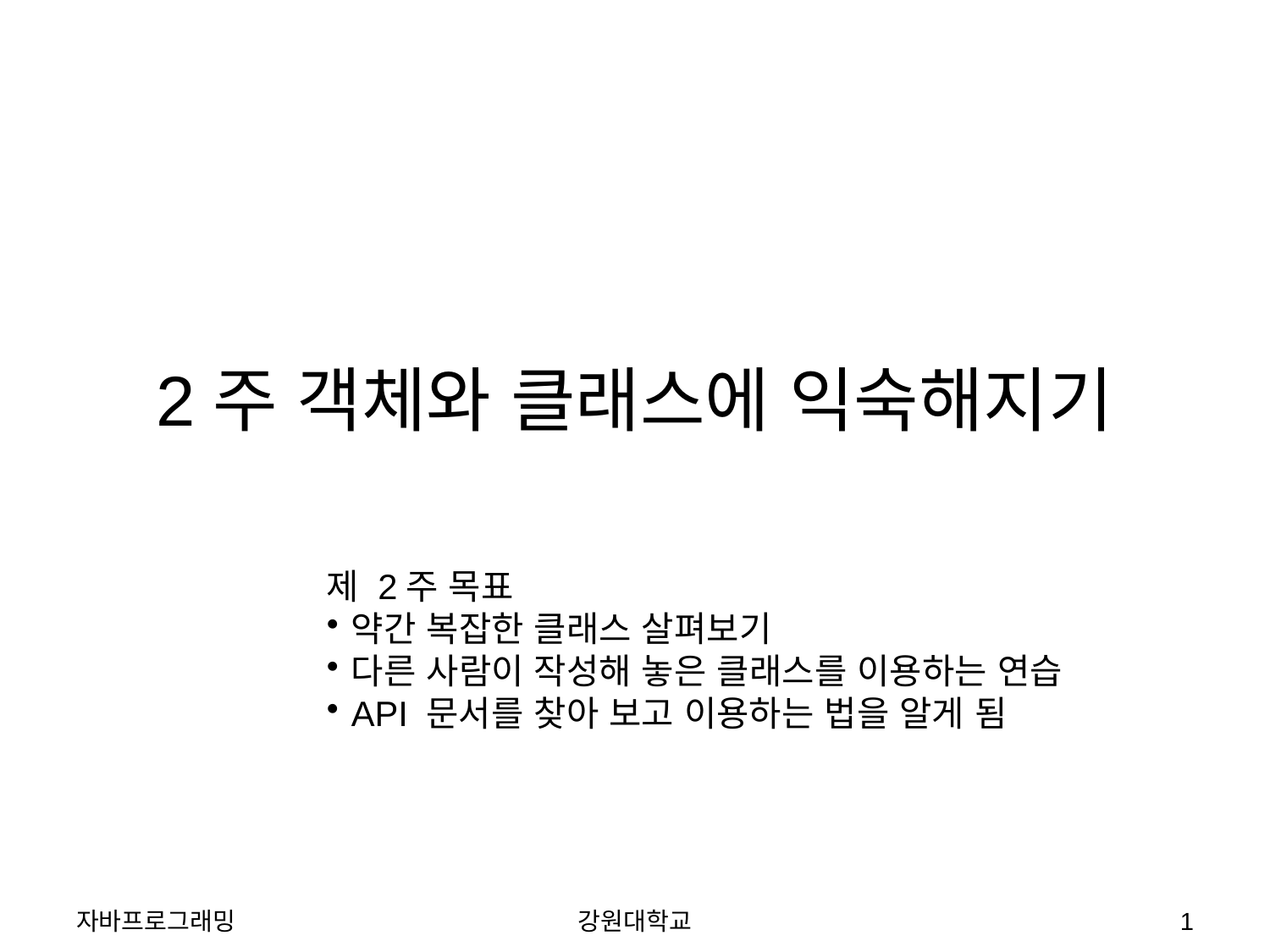

# 2주 객체와 클래스에 익숙해지기
제 2주 목표
약간 복잡한 클래스 살펴보기
다른 사람이 작성해 놓은 클래스를 이용하는 연습
API 문서를 찾아 보고 이용하는 법을 알게 됨
자바프로그래밍
강원대학교
1